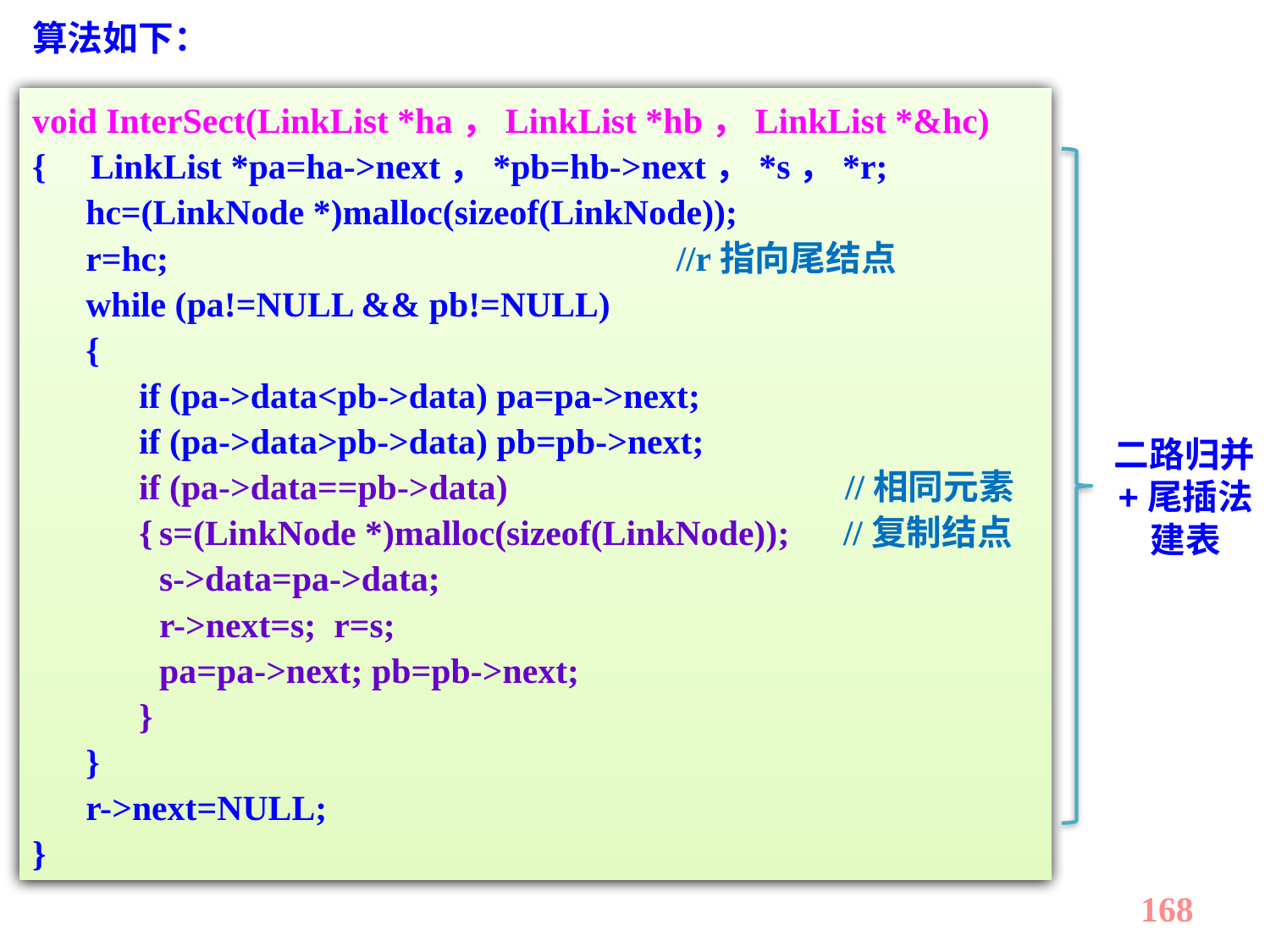

算法如下：
void InterSect(LinkList *ha，LinkList *hb，LinkList *&hc)
{     LinkList *pa=ha->next，*pb=hb->next，*s，*r;
      hc=(LinkNode *)malloc(sizeof(LinkNode));
      r=hc;				 //r指向尾结点
      while (pa!=NULL && pb!=NULL)
      {
            if (pa->data<pb->data) pa=pa->next;
            if (pa->data>pb->data) pb=pb->next;
            if (pa->data==pb->data)           	                    //相同元素
            {	s=(LinkNode *)malloc(sizeof(LinkNode));      //复制结点
	s->data=pa->data;
	r->next=s;  r=s;
           	pa=pa->next; pb=pb->next;
            }
      }
      r->next=NULL;
}

二路归并+尾插法建表
168